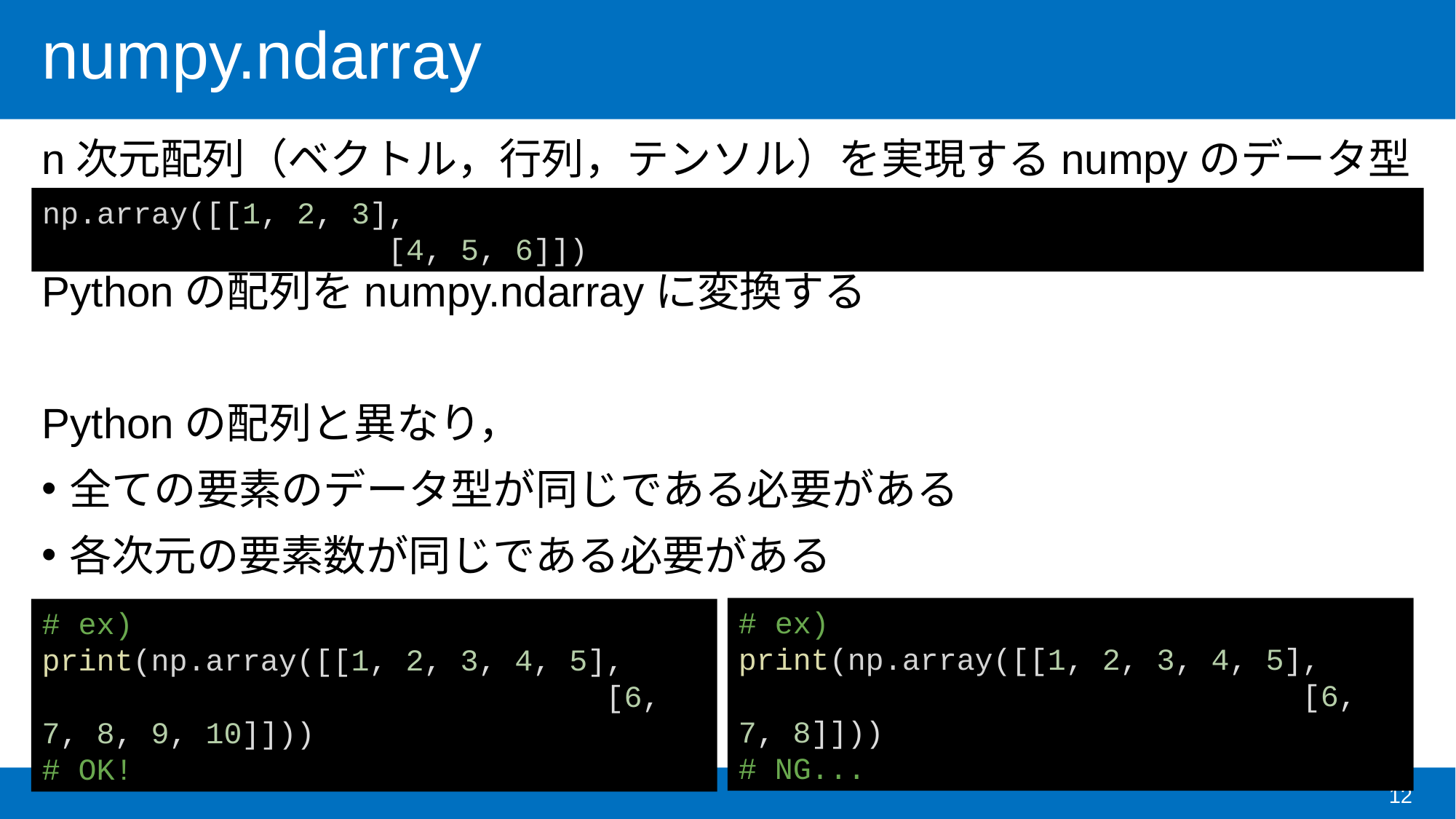

# numpy.ndarray
n次元配列（ベクトル，行列，テンソル）を実現するnumpyのデータ型

Pythonの配列をnumpy.ndarrayに変換する

Pythonの配列と異なり，
全ての要素のデータ型が同じである必要がある
各次元の要素数が同じである必要がある
np.array([[1, 2, 3],
			 [4, 5, 6]])
# ex)
print(np.array([[1, 2, 3, 4, 5],
					 [6, 7, 8]]))
# NG...
# ex)
print(np.array([[1, 2, 3, 4, 5],
					 [6, 7, 8, 9, 10]]))
# OK!
12